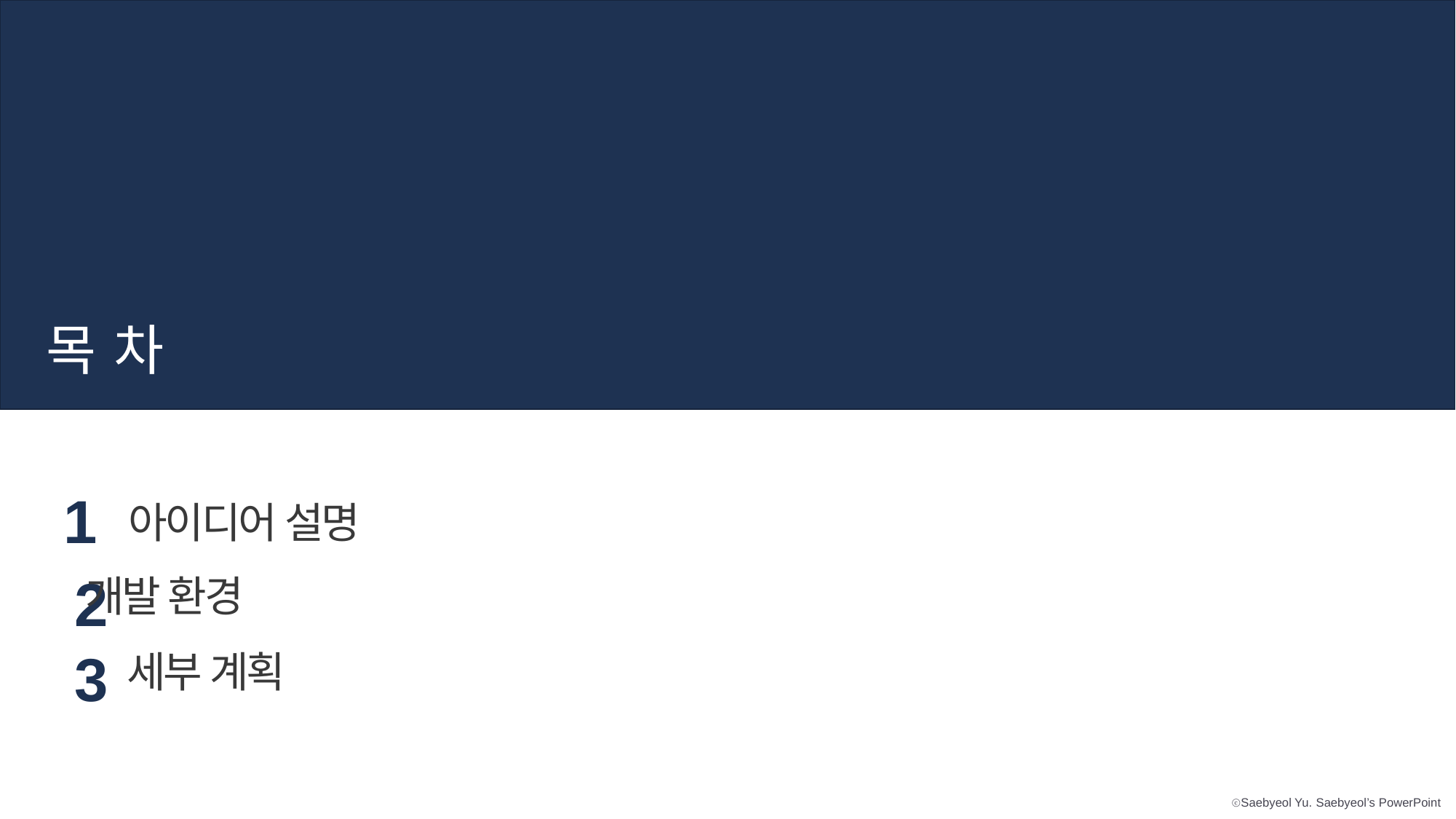

목  차
1
아이디어 설명
2
개발 환경
3
세부 계획